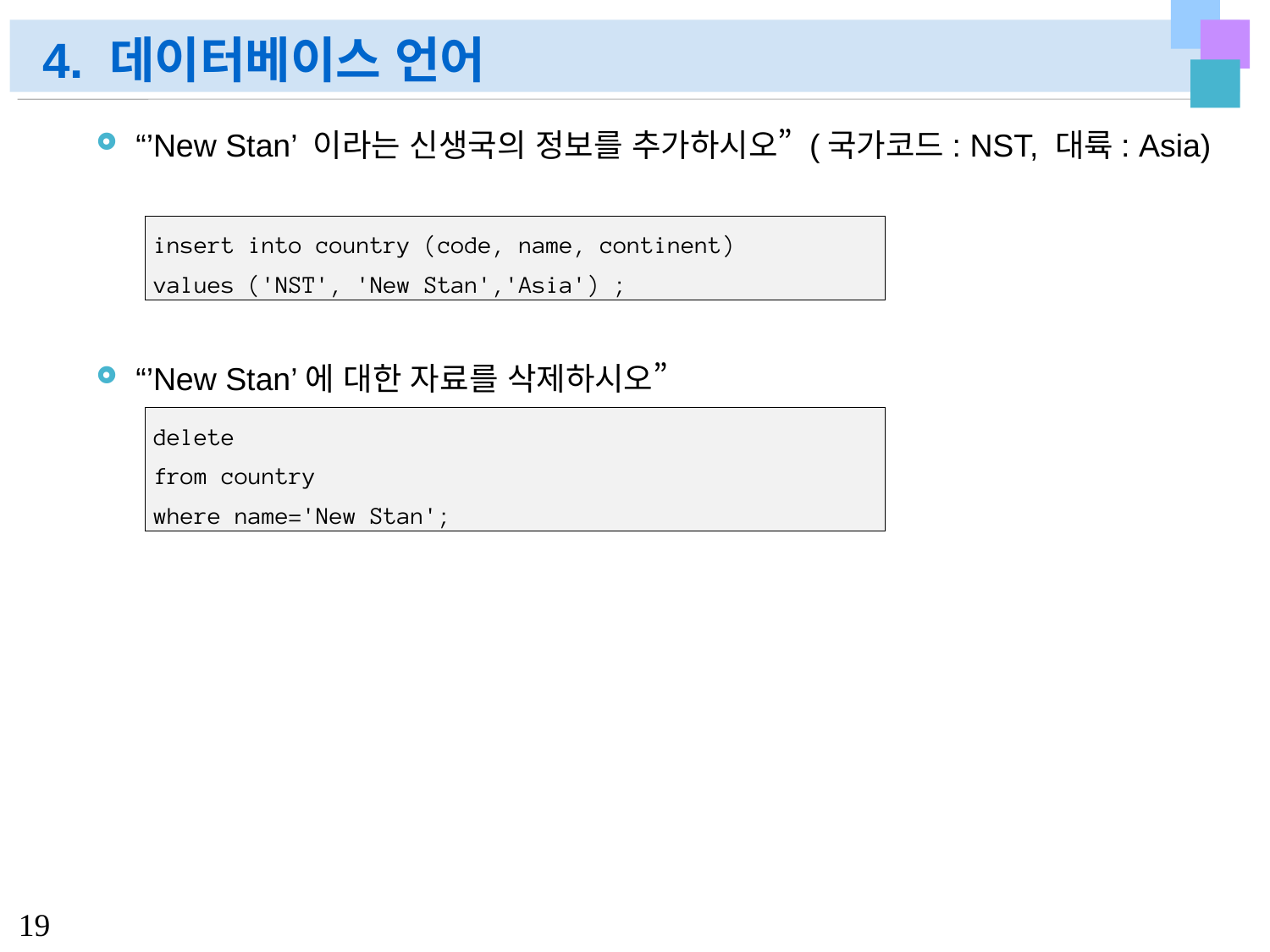

# 4. 데이터베이스 언어
“’New Stan’ 이라는 신생국의 정보를 추가하시오” (국가코드: NST, 대륙: Asia)

“’New Stan’에 대한 자료를 삭제하시오”

| insert into country (code, name, continent) values ('NST', 'New Stan','Asia') ; |
| --- |
| delete from country where name='New Stan'; |
| --- |